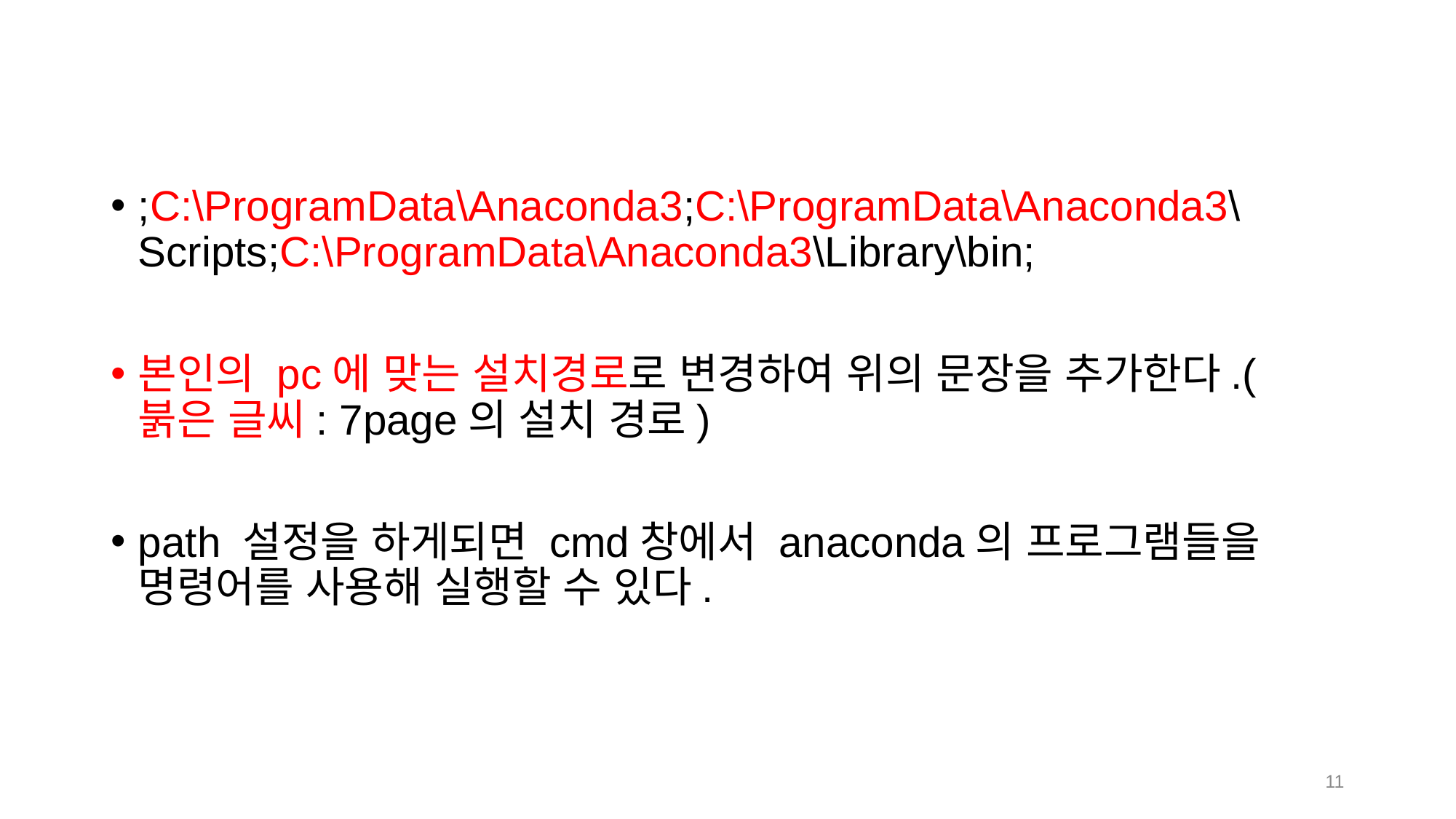

#

;C:\ProgramData\Anaconda3;C:\ProgramData\Anaconda3\Scripts;C:\ProgramData\Anaconda3\Library\bin;

본인의 pc에 맞는 설치경로로 변경하여 위의 문장을 추가한다.(붉은 글씨: 7page의 설치 경로)

path 설정을 하게되면 cmd창에서 anaconda의 프로그램들을 명령어를 사용해 실행할 수 있다.

11